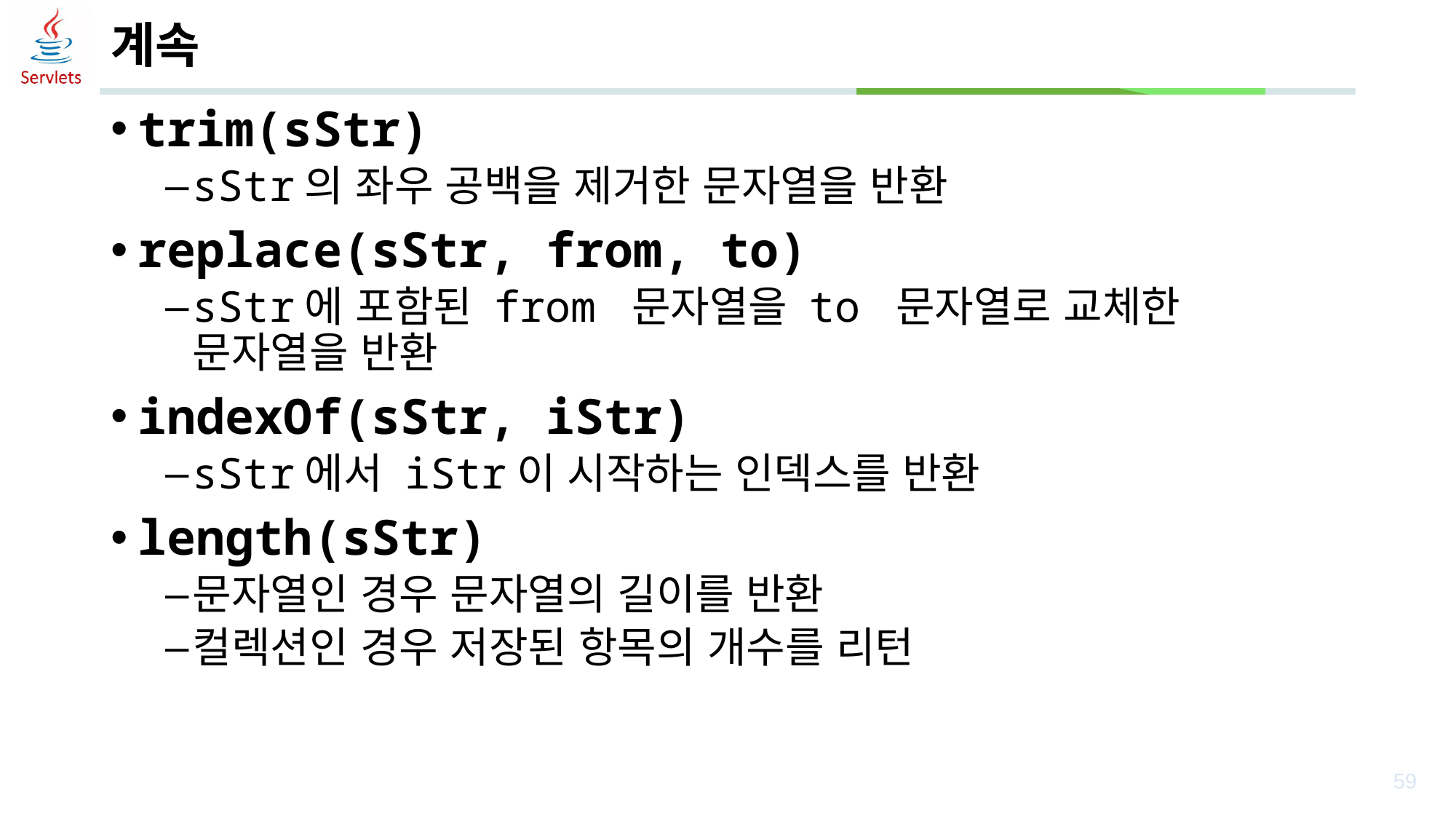

# 계속
trim(sStr)
sStr의 좌우 공백을 제거한 문자열을 반환
replace(sStr, from, to)
sStr에 포함된 from 문자열을 to 문자열로 교체한 문자열을 반환
indexOf(sStr, iStr)
sStr에서 iStr이 시작하는 인덱스를 반환
length(sStr)
문자열인 경우 문자열의 길이를 반환
컬렉션인 경우 저장된 항목의 개수를 리턴

59